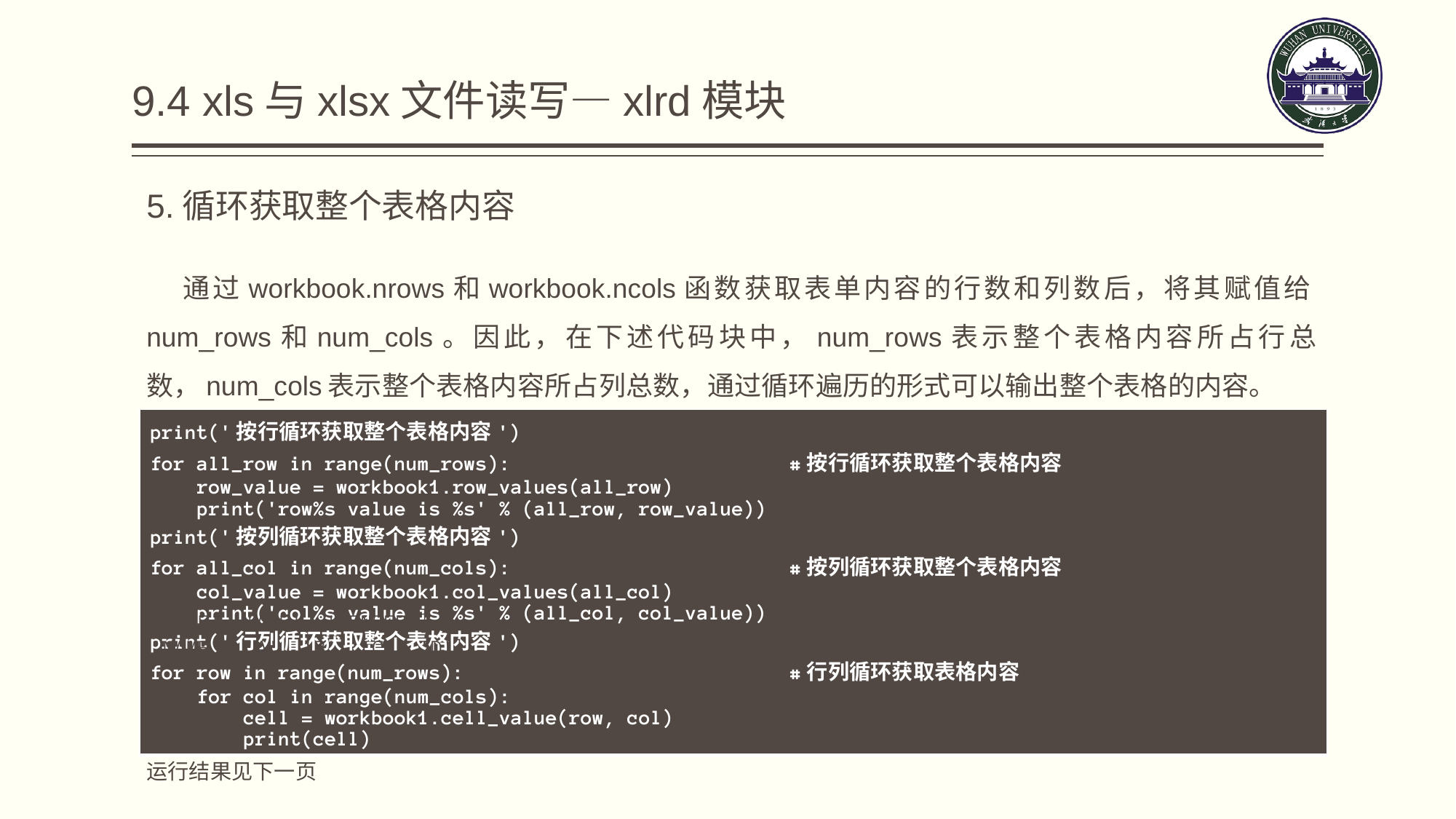

9.4 xls与xlsx文件读写—xlrd模块
5.循环获取整个表格内容
    通过workbook.nrows和workbook.ncols函数获取表单内容的行数和列数后，将其赋值给num_rows和num_cols。因此，在下述代码块中，num_rows表示整个表格内容所占行总数，num_cols表示整个表格内容所占列总数，通过循环遍历的形式可以输出整个表格的内容。
| print('按行循环获取整个表格内容') for all\_row in range(num\_rows): #按行循环获取整个表格内容 row\_value = workbook1.row\_values(all\_row) print('row%s value is %s' % (all\_row, row\_value)) print('按列循环获取整个表格内容') for all\_col in range(num\_cols): #按列循环获取整个表格内容 col\_value = workbook1.col\_values(all\_col) print('col%s value is %s' % (all\_col, col\_value)) print('行列循环获取整个表格内容') for row in range(num\_rows): #行列循环获取表格内容 for col in range(num\_cols): cell = workbook1.cell\_value(row, col) print(cell) |
| --- |
['NAME', 'AGE', 'GENDER']
['NAME', 'A', 'B', 'C', 'D']
运行结果见下一页